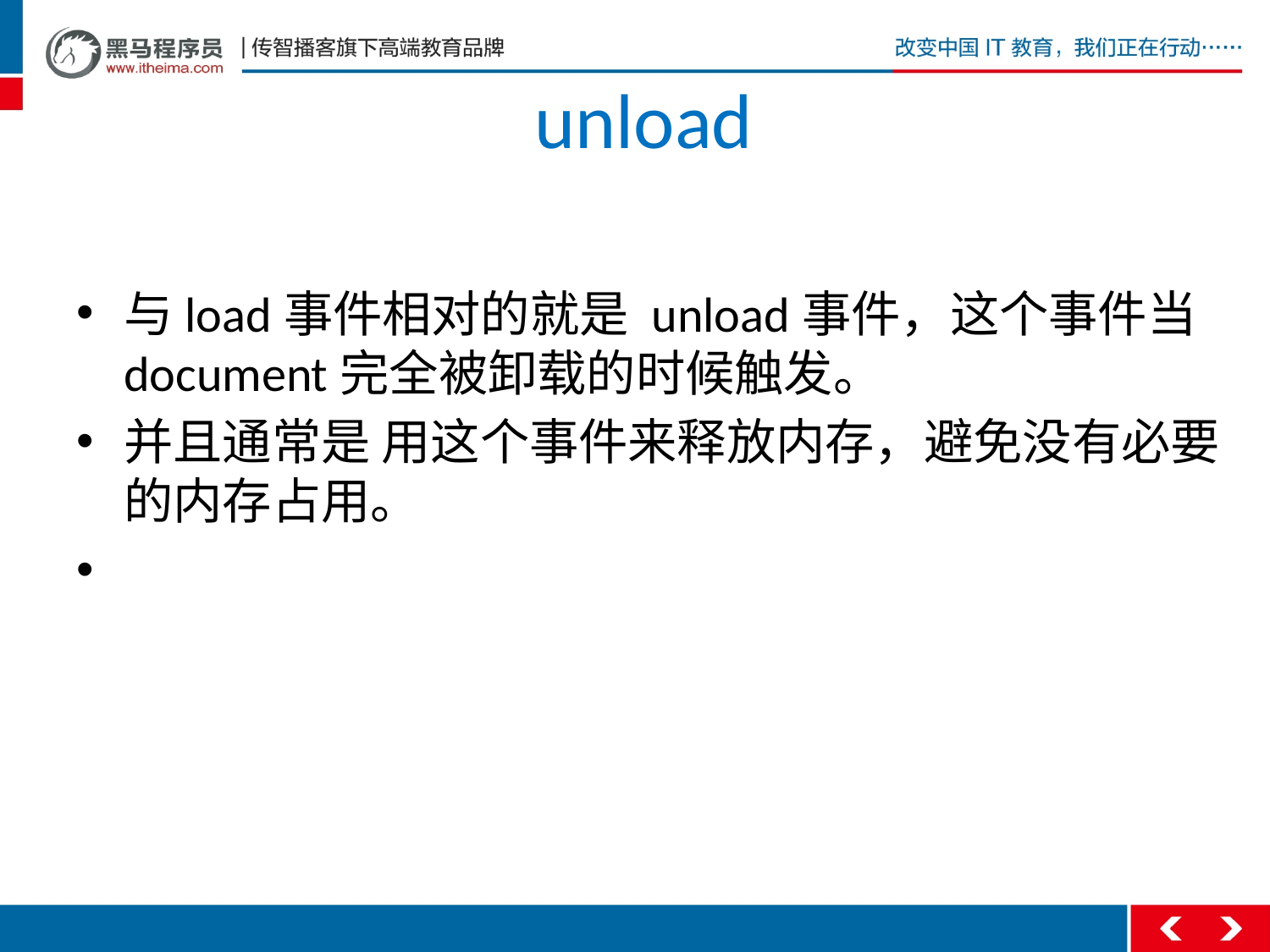

# unload
与load事件相对的就是 unload事件，这个事件当document完全被卸载的时候触发。
并且通常是 用这个事件来释放内存，避免没有必要的内存占用。